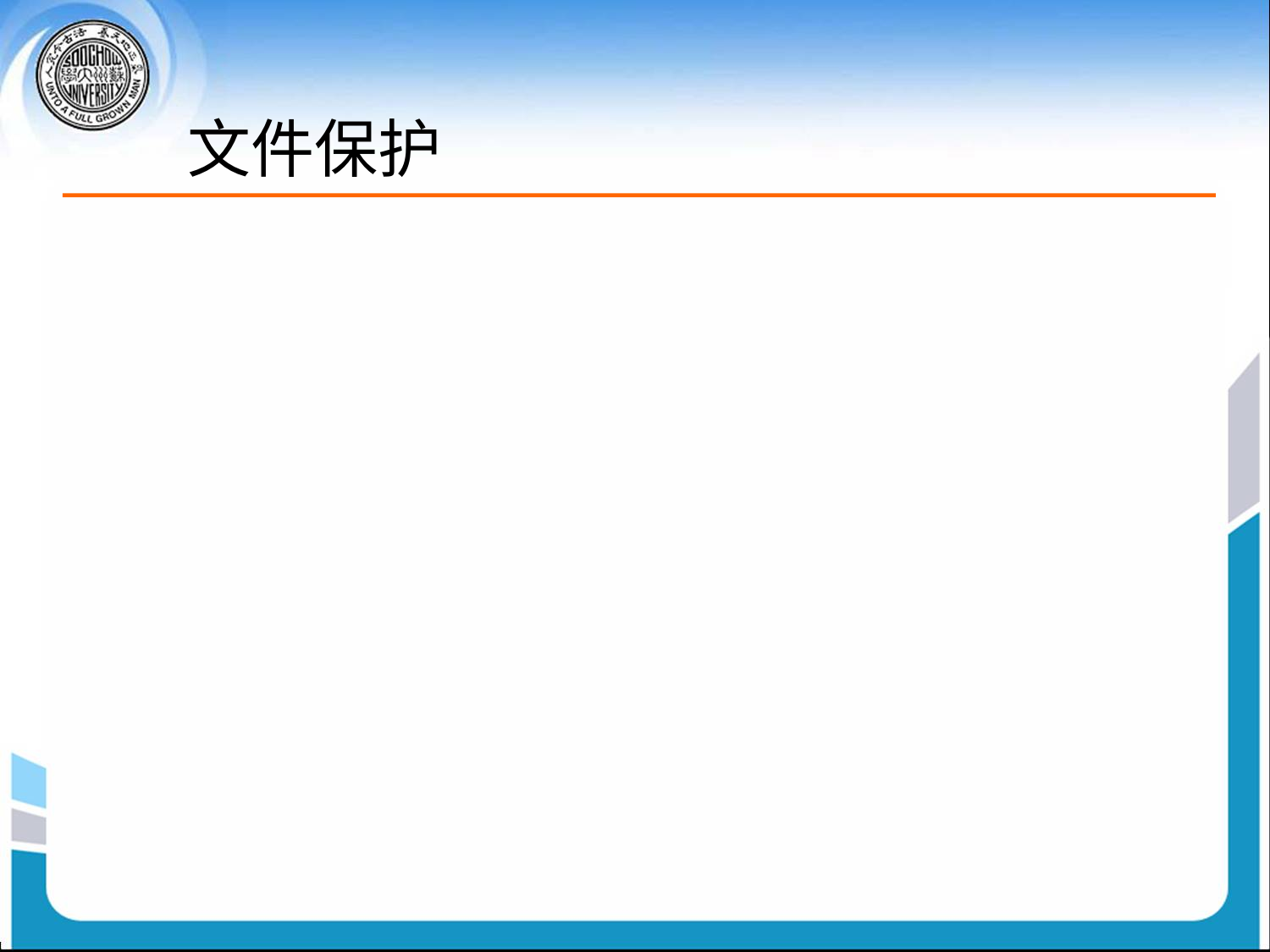

# 文件保护
文件的所有者/创建者应该有权控制：
能做什么
由谁来做

文件存取类型
读
写
执行
添加
删除
列表清单